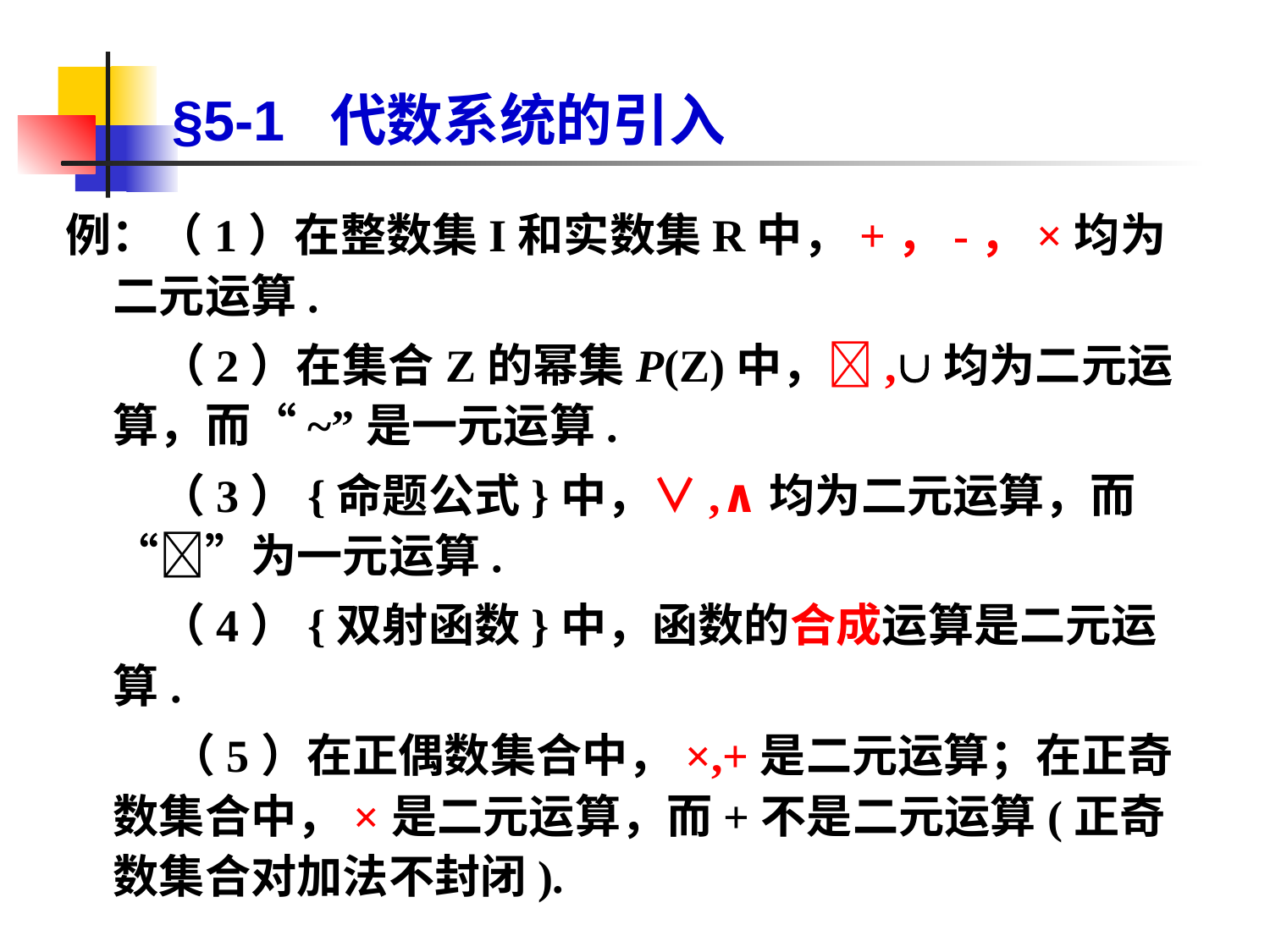

# §5-1  代数系统的引入
例：（1）在整数集I和实数集R中，+，-，×均为二元运算.
        （2）在集合Z的幂集P(Z)中，∩,∪均为二元运算，而“~”是一元运算.
        （3）{命题公式}中，∨,∧均为二元运算，而“¬”为一元运算.
        （4）{双射函数}中，函数的合成运算是二元运算.
         （5）在正偶数集合中，×,+是二元运算；在正奇数集合中，×是二元运算，而+不是二元运算(正奇数集合对加法不封闭).
5